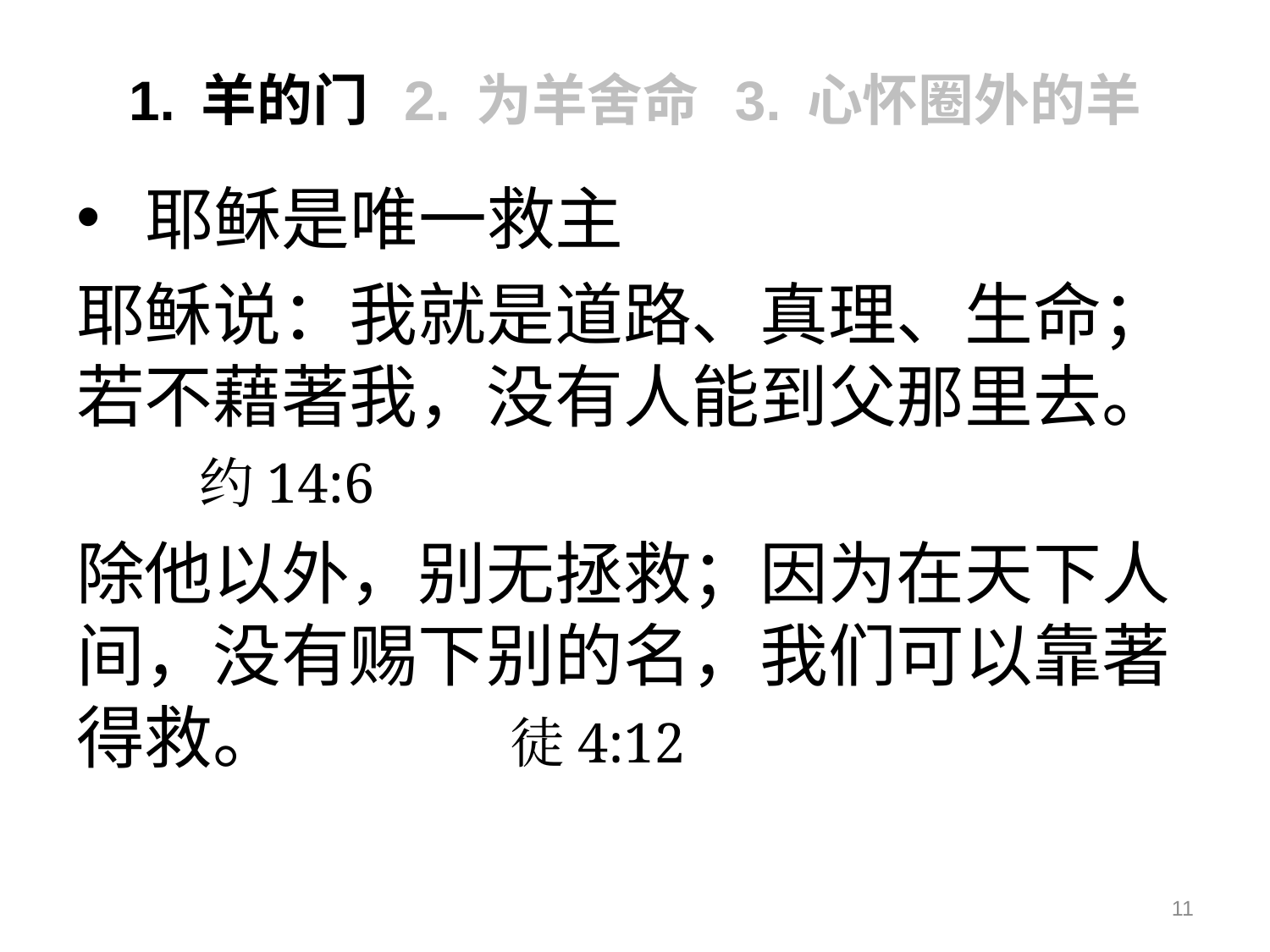

# 1. 羊的门  2. 为羊舍命  3. 心怀圈外的羊
耶稣是唯一救主
耶稣说：我就是道路、真理、生命；若不藉著我，没有人能到父那里去。
							约14:6
除他以外，别无拯救；因为在天下人间，没有赐下别的名，我们可以靠著得救。               徒4:12
11